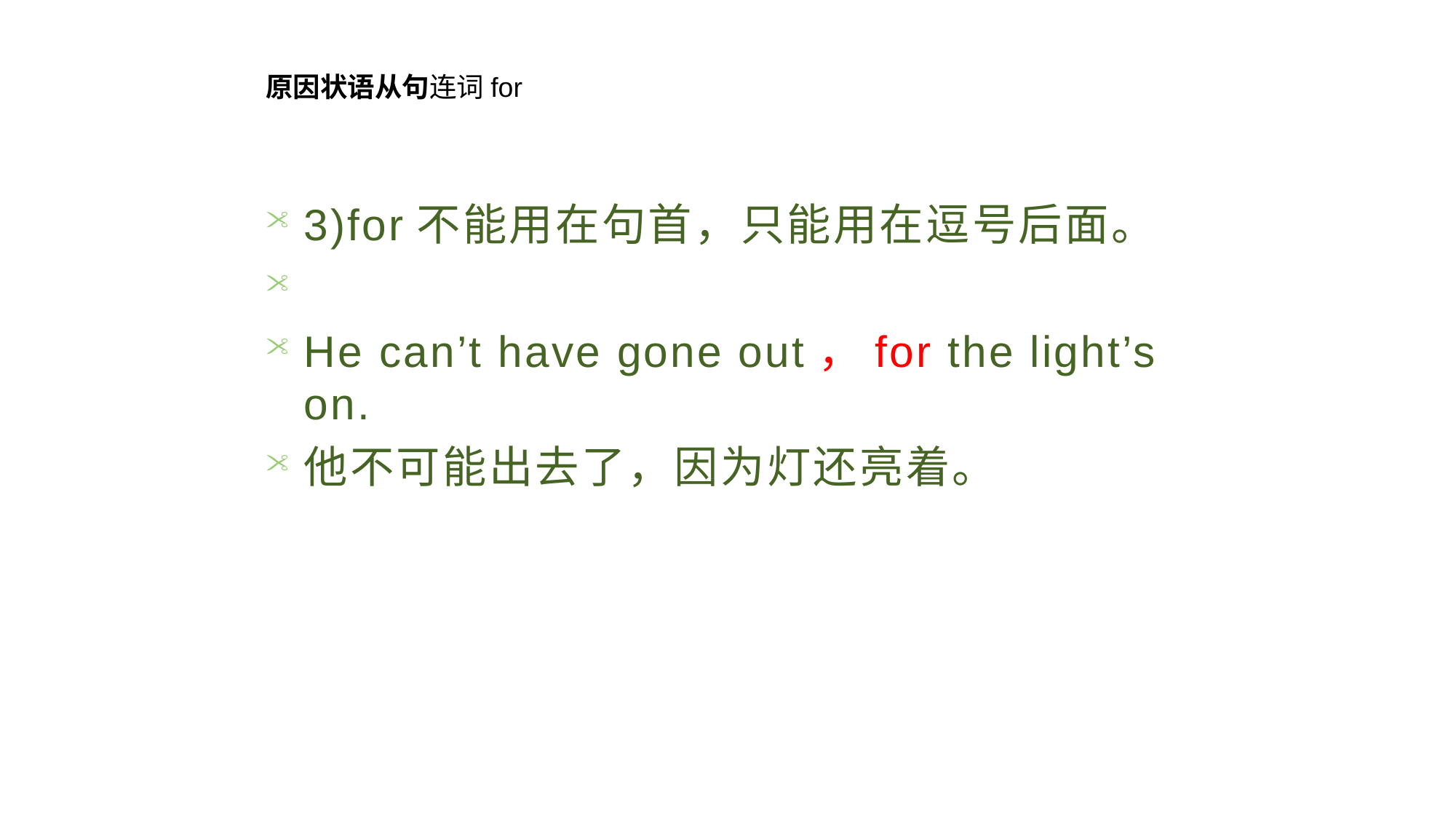

原因状语从句连词for
3)for不能用在句首，只能用在逗号后面。

He can’t have gone out，for the light’s on.
他不可能出去了，因为灯还亮着。